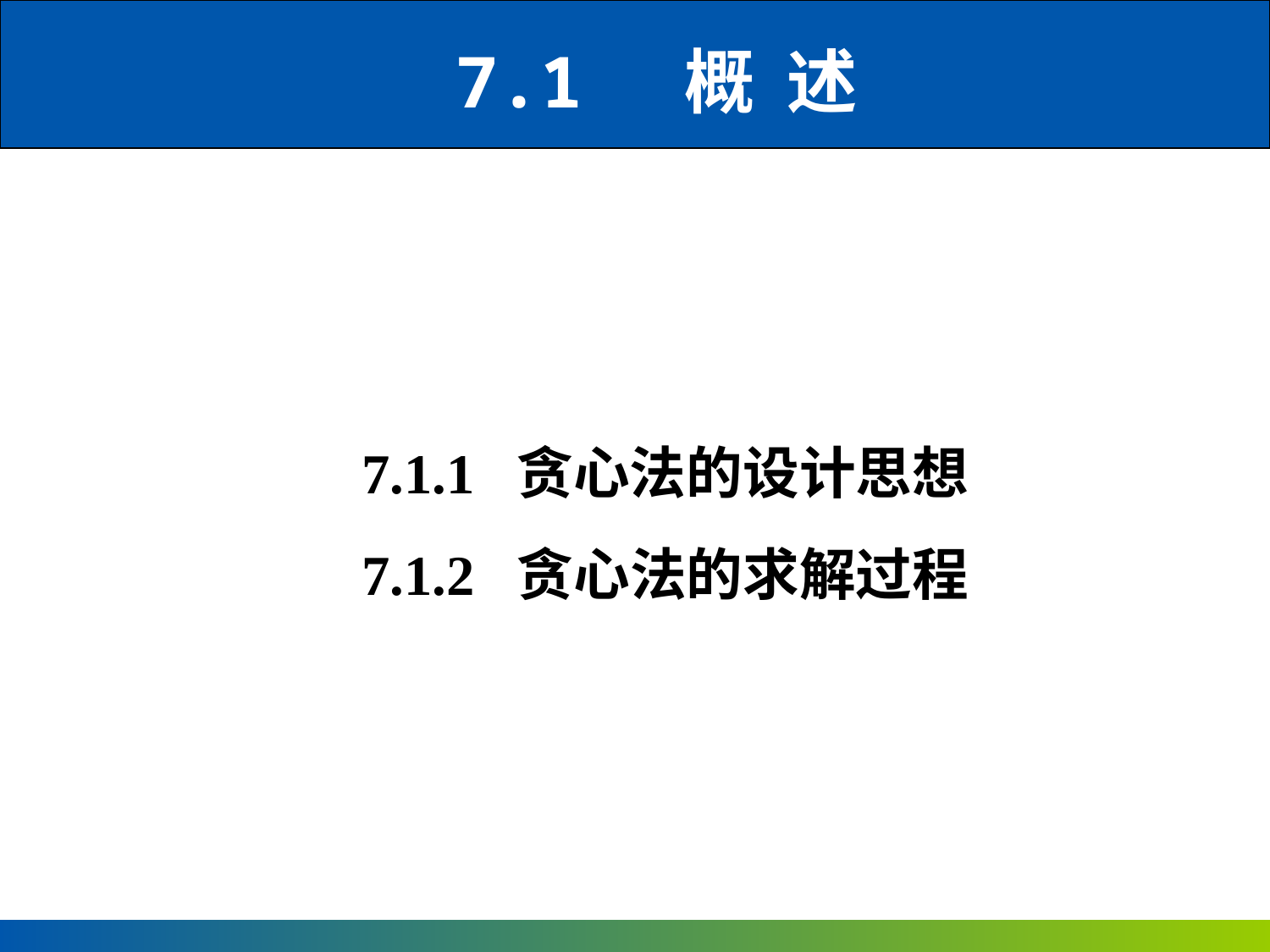

7.1  概  述
7.1.1  贪心法的设计思想
7.1.2  贪心法的求解过程